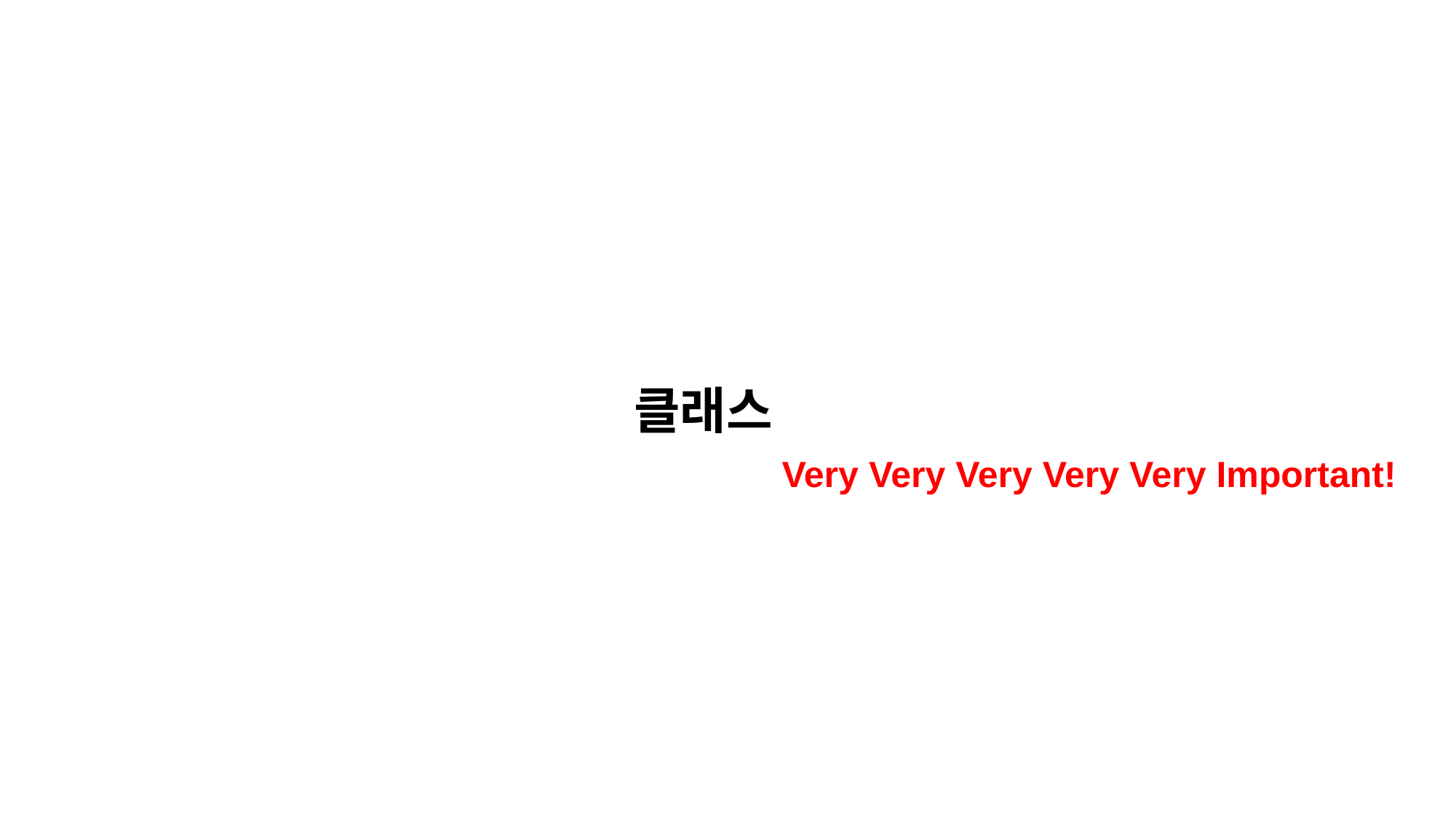

클래스
Very Very Very Very Very Important!